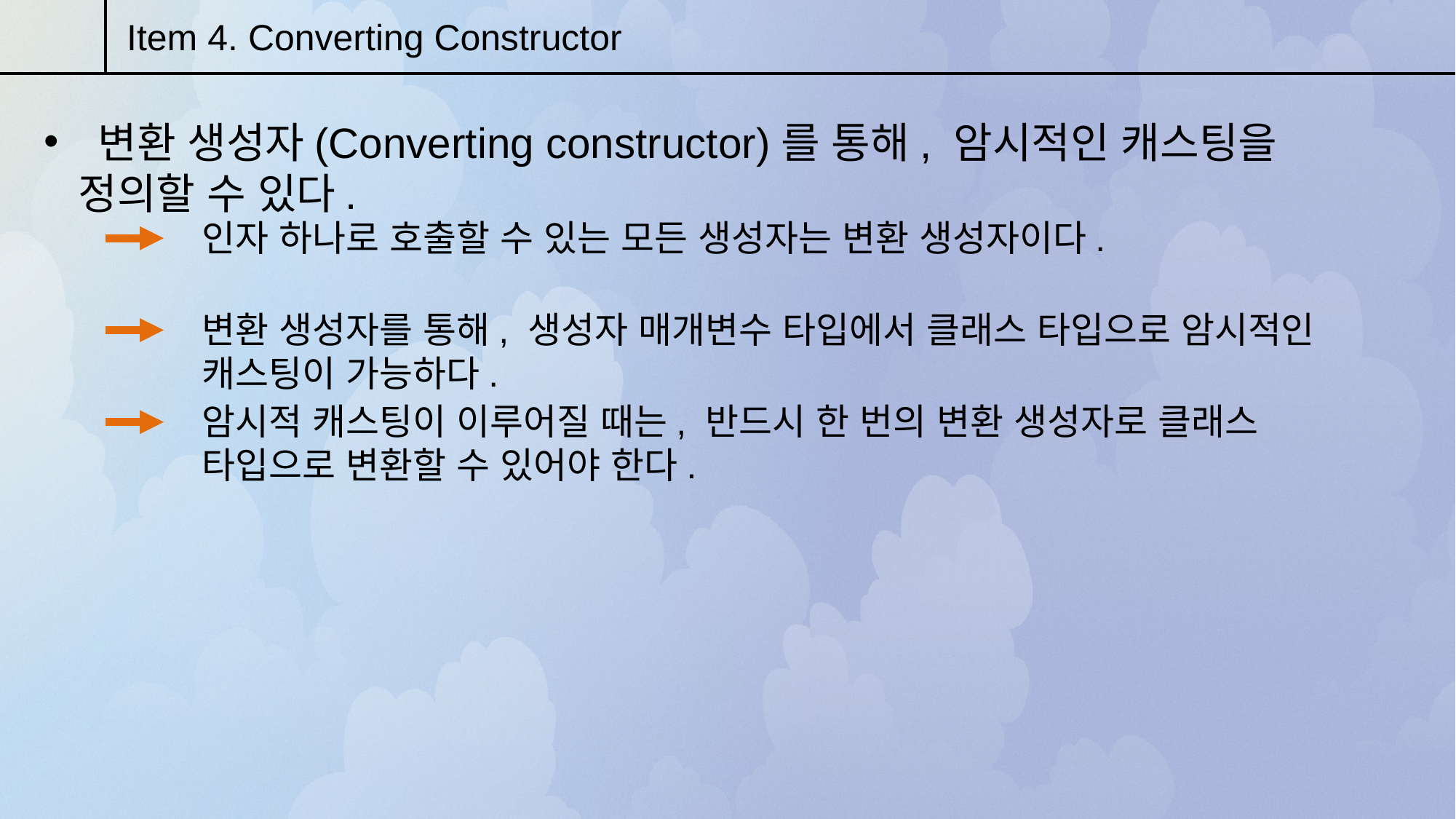

Item 4. Converting Constructor
 변환 생성자(Converting constructor)를 통해, 암시적인 캐스팅을 정의할 수 있다.
인자 하나로 호출할 수 있는 모든 생성자는 변환 생성자이다.
변환 생성자를 통해, 생성자 매개변수 타입에서 클래스 타입으로 암시적인 캐스팅이 가능하다.
암시적 캐스팅이 이루어질 때는, 반드시 한 번의 변환 생성자로 클래스 타입으로 변환할 수 있어야 한다.